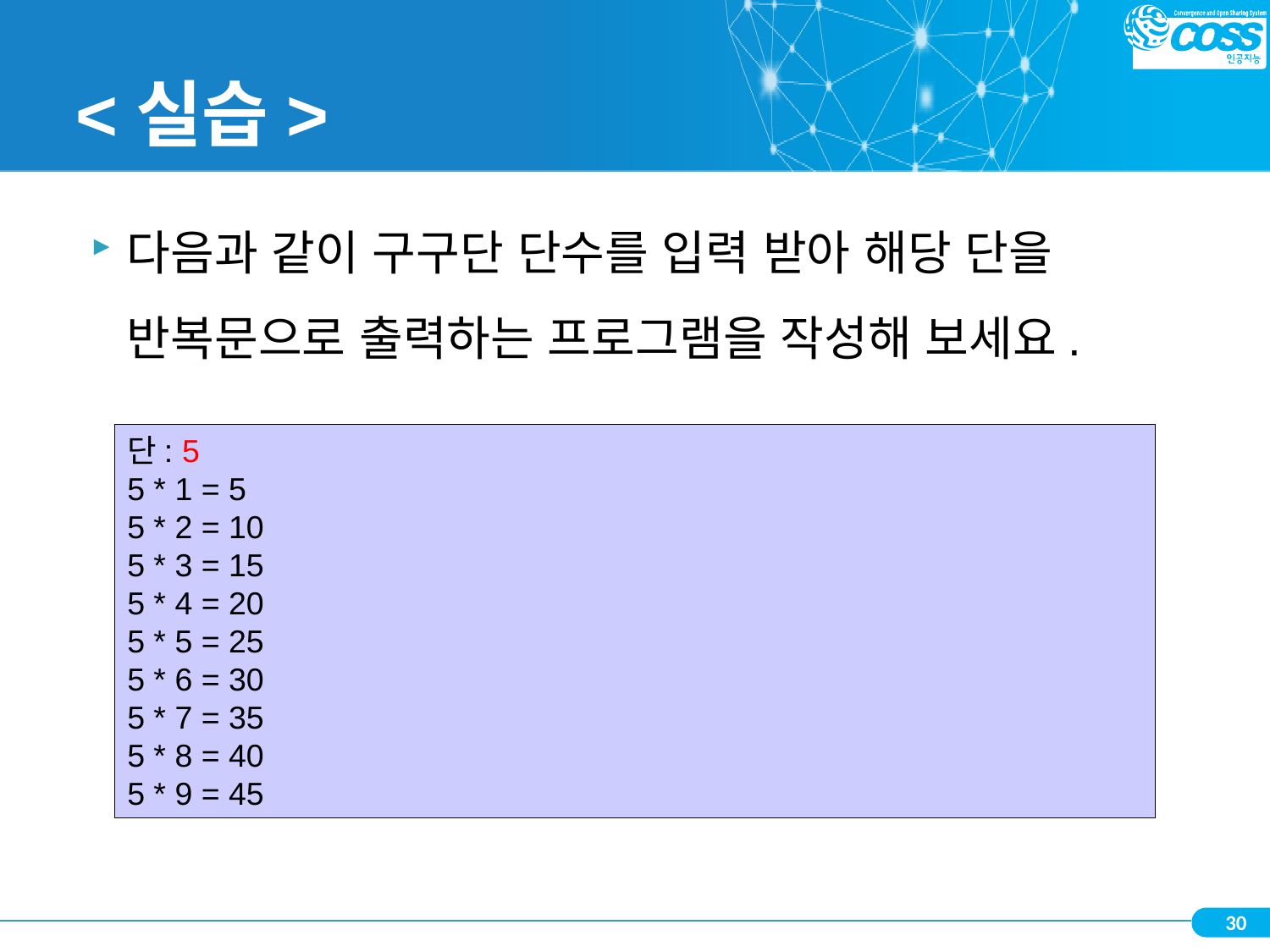

# <실습>
다음과 같이 구구단 단수를 입력 받아 해당 단을 반복문으로 출력하는 프로그램을 작성해 보세요.
단: 5
5 * 1 = 5
5 * 2 = 10
5 * 3 = 15
5 * 4 = 20
5 * 5 = 25
5 * 6 = 30
5 * 7 = 35
5 * 8 = 40
5 * 9 = 45